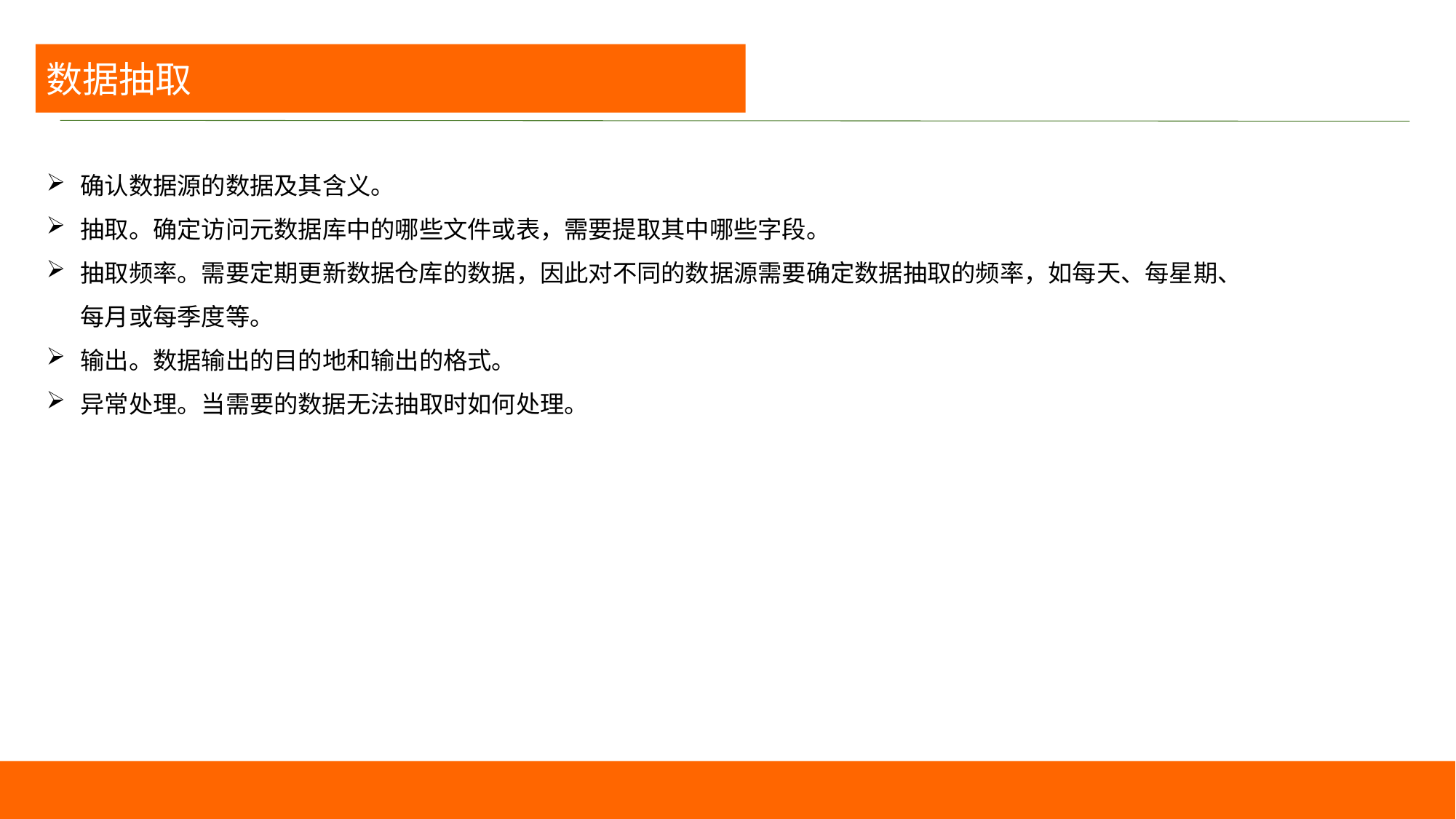

数据抽取
确认数据源的数据及其含义。
抽取。确定访问元数据库中的哪些文件或表，需要提取其中哪些字段。
抽取频率。需要定期更新数据仓库的数据，因此对不同的数据源需要确定数据抽取的频率，如每天、每星期、每月或每季度等。
输出。数据输出的目的地和输出的格式。
异常处理。当需要的数据无法抽取时如何处理。

42